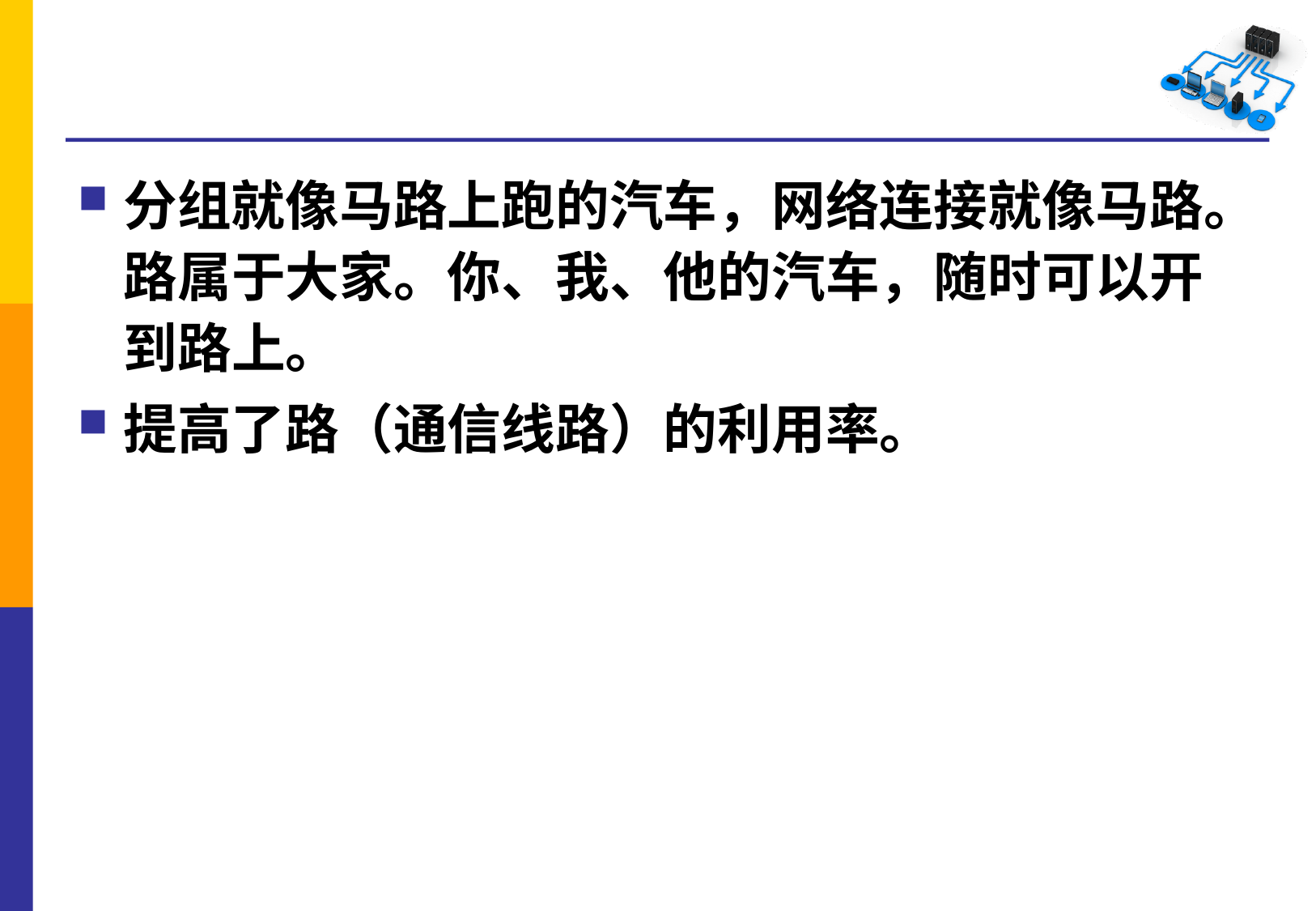

#
分组就像马路上跑的汽车，网络连接就像马路。路属于大家。你、我、他的汽车，随时可以开到路上。
提高了路（通信线路）的利用率。